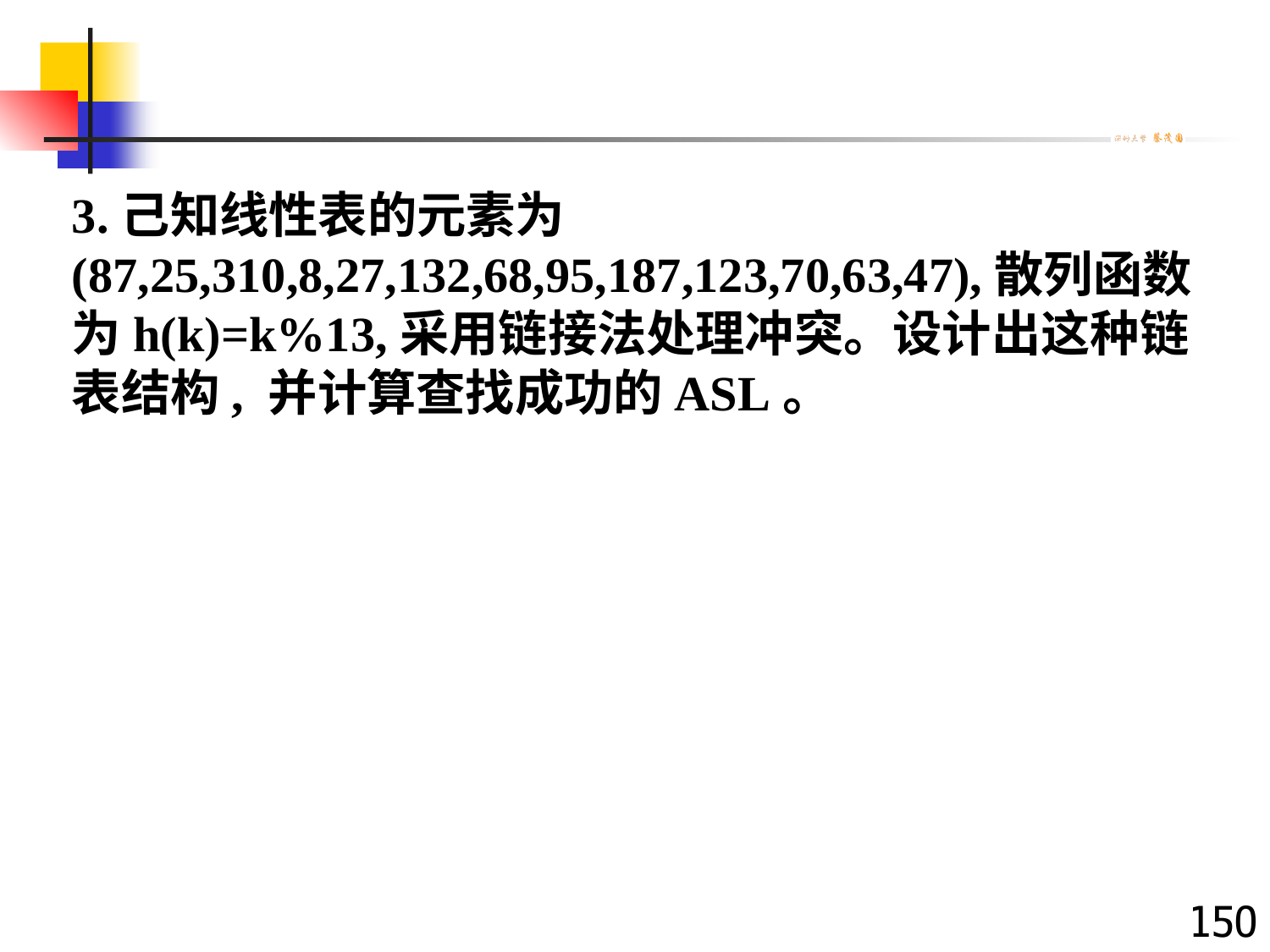

3.己知线性表的元素为(87,25,310,8,27,132,68,95,187,123,70,63,47),散列函数为h(k)=k%13,采用链接法处理冲突。设计出这种链表结构, 并计算查找成功的ASL。
150